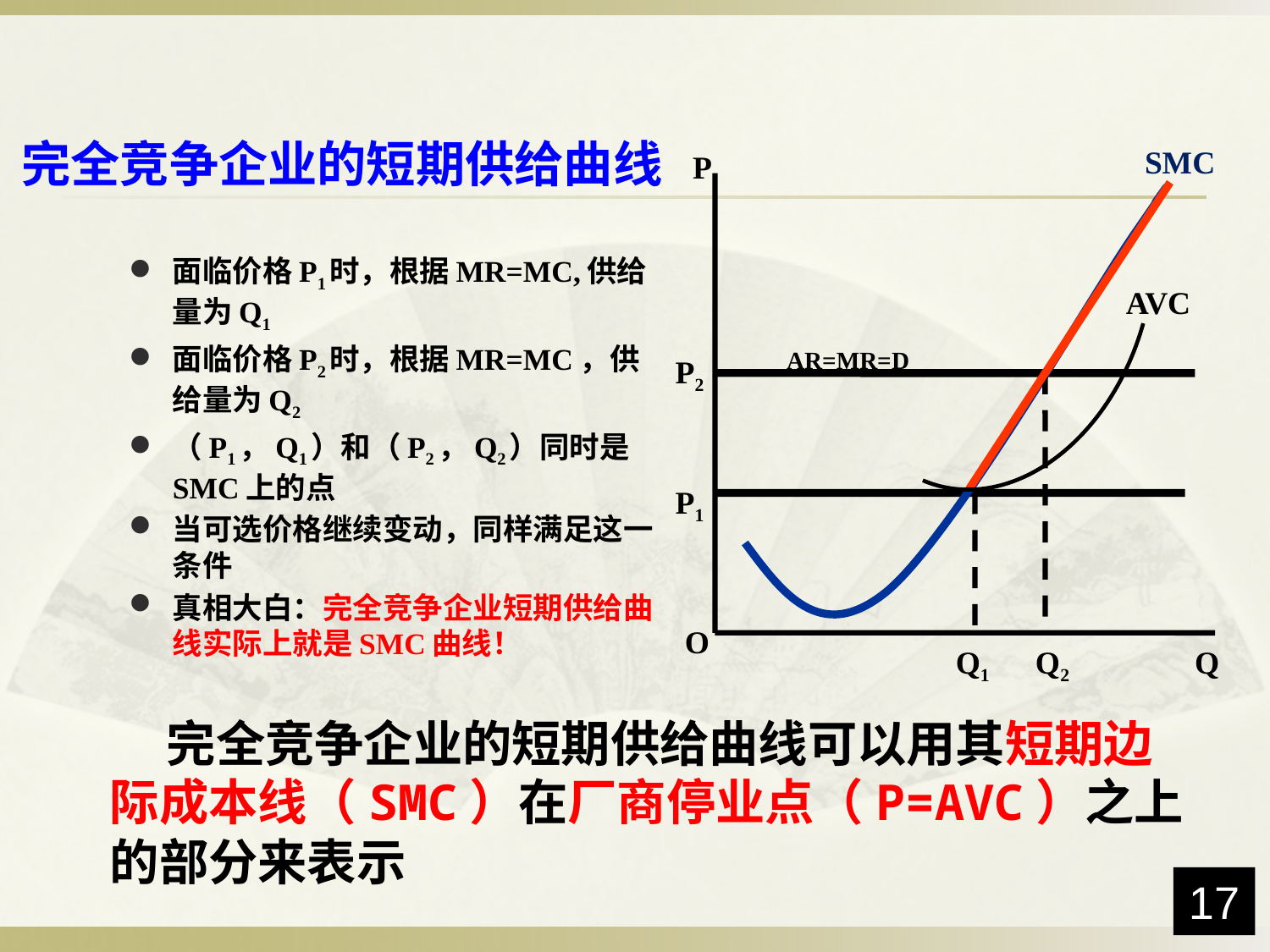

完全竞争企业的短期供给曲线
SMC
P

AVC

  AR=MR=D
P2
P1
O
Q1
Q2
Q
面临价格P1时，根据MR=MC,供给量为Q1
面临价格P2时，根据MR=MC，供给量为Q2
（P1，Q1）和（P2，Q2）同时是SMC上的点
当可选价格继续变动，同样满足这一条件
真相大白：完全竞争企业短期供给曲线实际上就是SMC曲线！
    完全竞争企业的短期供给曲线可以用其短期边际成本线（SMC）在厂商停业点（P=AVC）之上的部分来表示
17